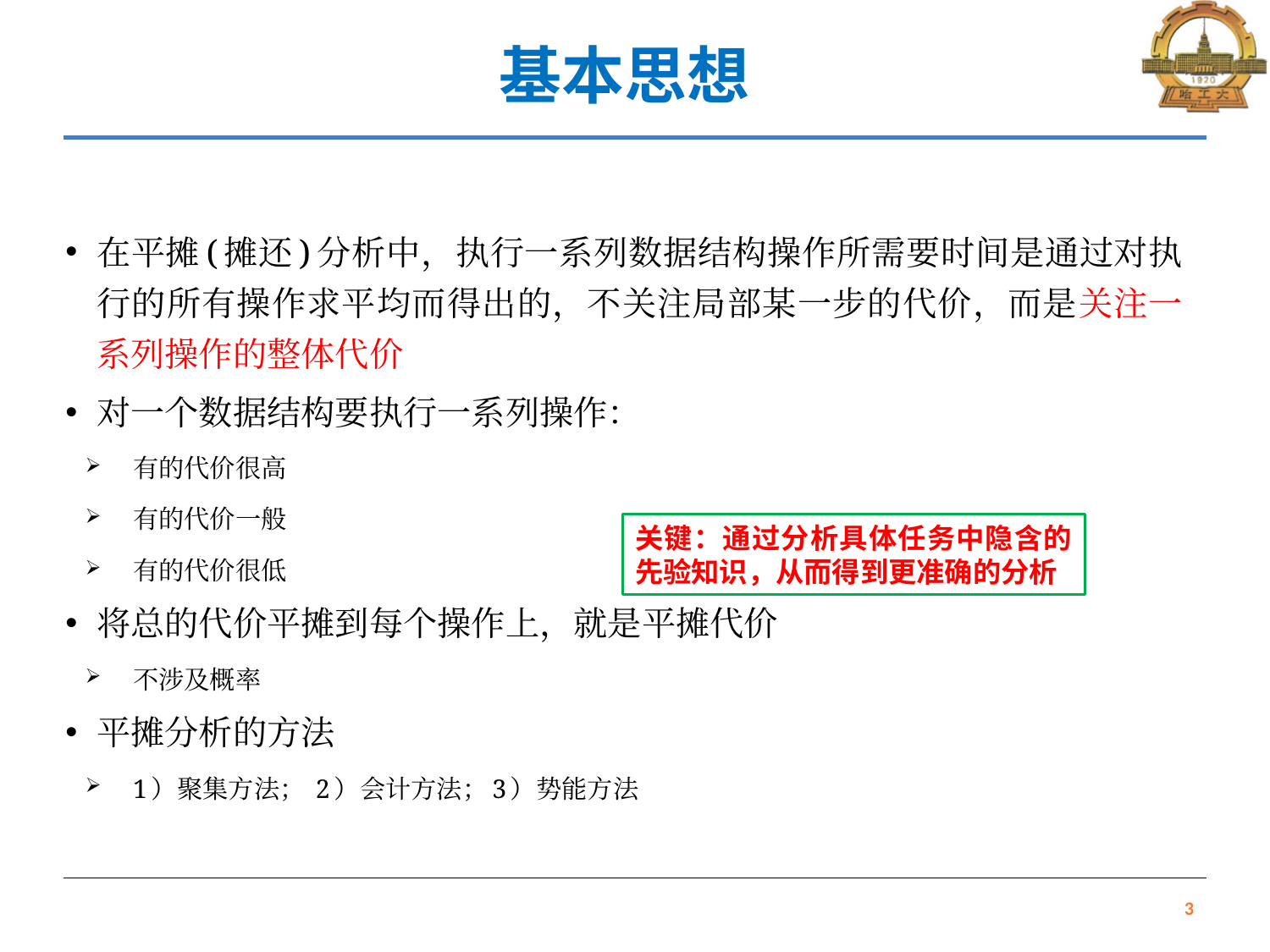

# 基本思想
在平摊(摊还)分析中，执行一系列数据结构操作所需要时间是通过对执行的所有操作求平均而得出的，不关注局部某一步的代价，而是关注一系列操作的整体代价
对一个数据结构要执行一系列操作：
有的代价很高
有的代价一般
有的代价很低
将总的代价平摊到每个操作上，就是平摊代价
不涉及概率
平摊分析的方法
1）聚集方法； 2）会计方法；3）势能方法

关键：通过分析具体任务中隐含的先验知识，从而得到更准确的分析
3